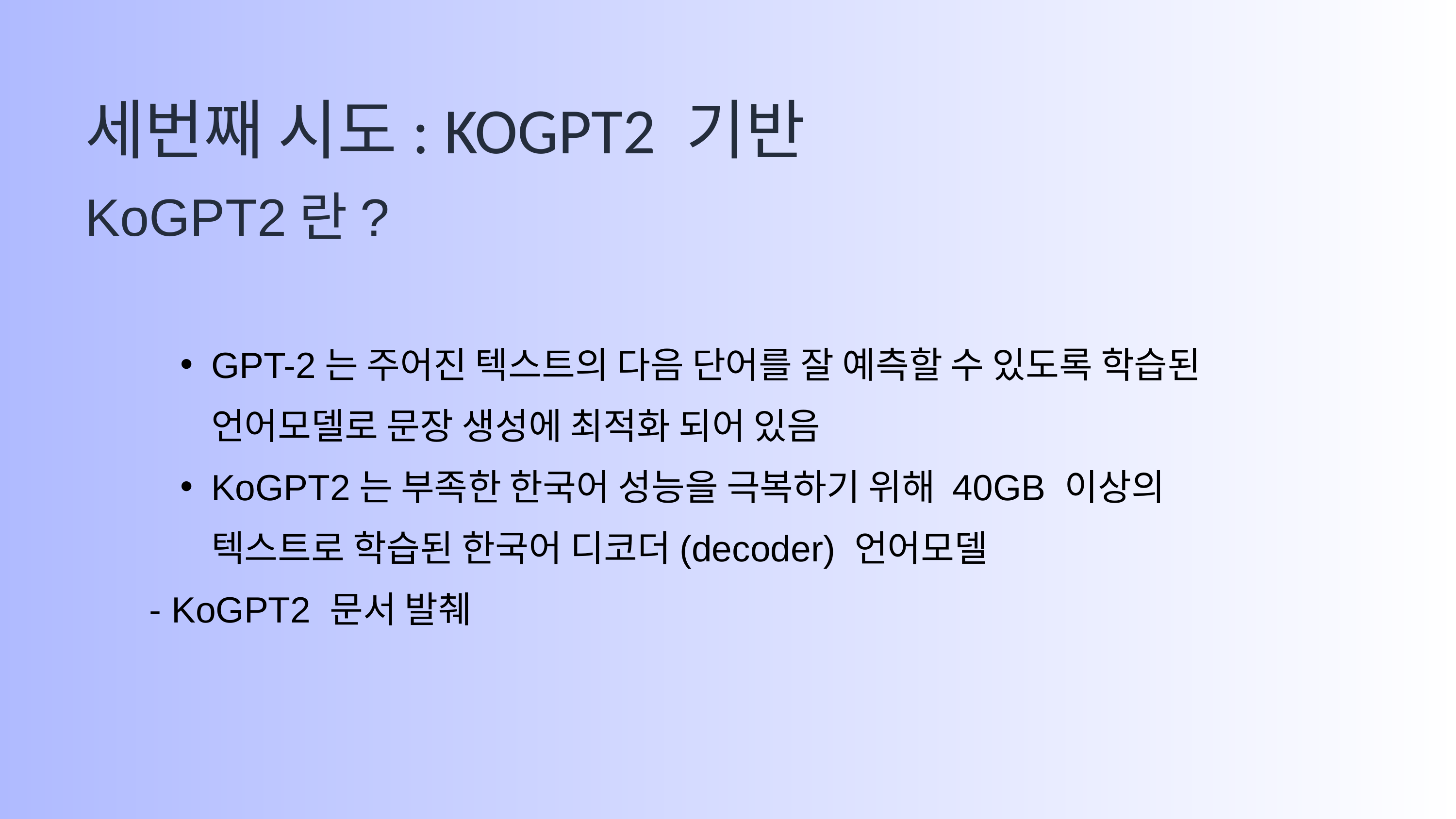

세번째 시도: KOGPT2 기반
KoGPT2란?
GPT-2는 주어진 텍스트의 다음 단어를 잘 예측할 수 있도록 학습된 언어모델로 문장 생성에 최적화 되어 있음
KoGPT2는 부족한 한국어 성능을 극복하기 위해 40GB 이상의 텍스트로 학습된 한국어 디코더(decoder) 언어모델
- KoGPT2 문서 발췌